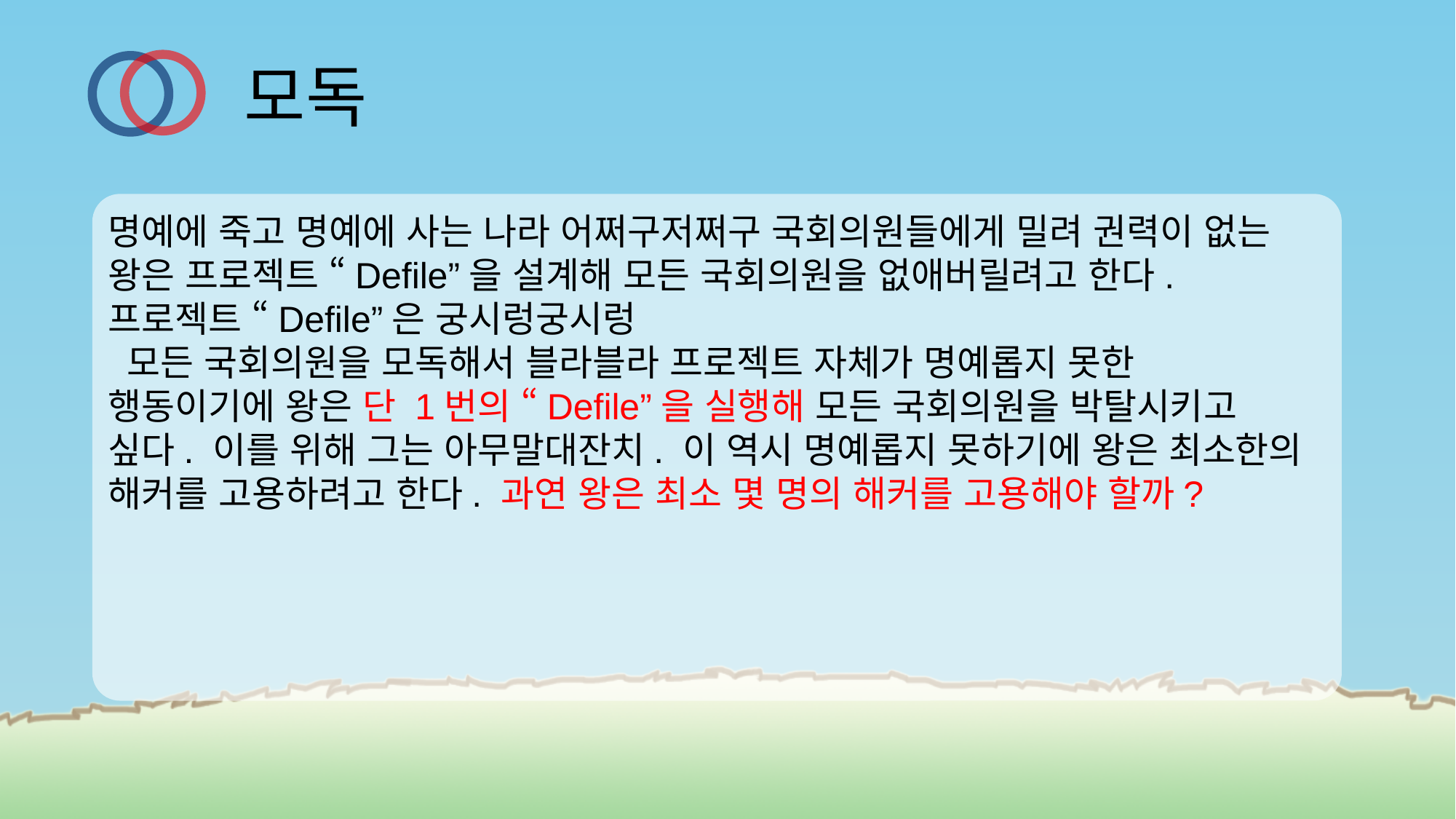

# 모독
명예에 죽고 명예에 사는 나라 어쩌구저쩌구 국회의원들에게 밀려 권력이 없는 왕은 프로젝트 “Defile”을 설계해 모든 국회의원을 없애버릴려고 한다. 프로젝트 “Defile”은 궁시렁궁시렁
 모든 국회의원을 모독해서 블라블라 프로젝트 자체가 명예롭지 못한 행동이기에 왕은 단 1번의 “Defile”을 실행해 모든 국회의원을 박탈시키고 싶다. 이를 위해 그는 아무말대잔치. 이 역시 명예롭지 못하기에 왕은 최소한의 해커를 고용하려고 한다. 과연 왕은 최소 몇 명의 해커를 고용해야 할까?